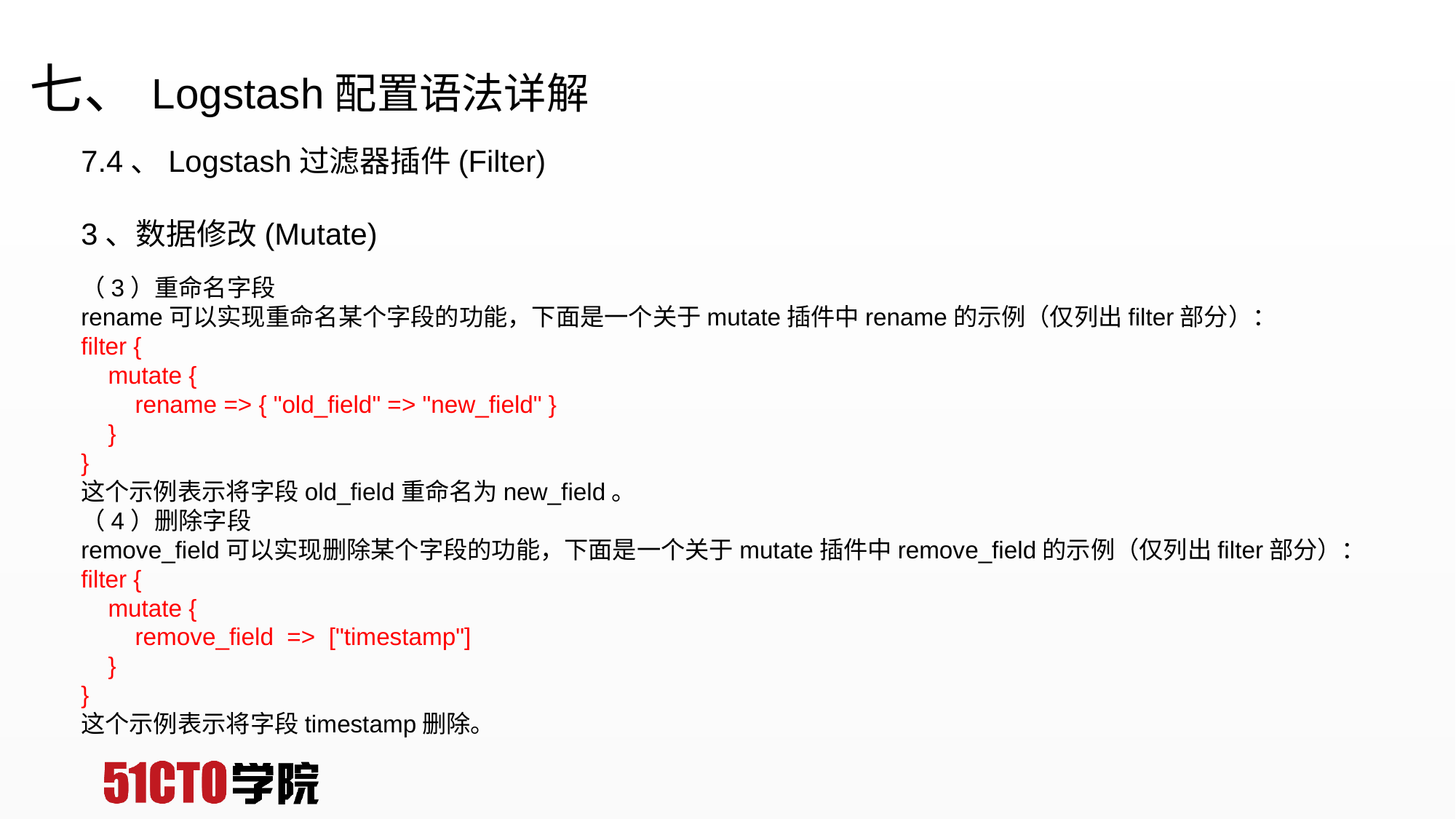

# 七、Logstash配置语法详解
7.4、Logstash过滤器插件(Filter)

3、数据修改(Mutate)

（3）重命名字段
rename可以实现重命名某个字段的功能，下面是一个关于mutate插件中rename的示例（仅列出filter部分）：
filter {
    mutate {
        rename => { "old_field" => "new_field" }
    }
}
这个示例表示将字段old_field重命名为new_field。
（4）删除字段
remove_field可以实现删除某个字段的功能，下面是一个关于mutate插件中remove_field的示例（仅列出filter部分）：
filter {
    mutate {
        remove_field  =>  ["timestamp"]
    }
}
这个示例表示将字段timestamp删除。